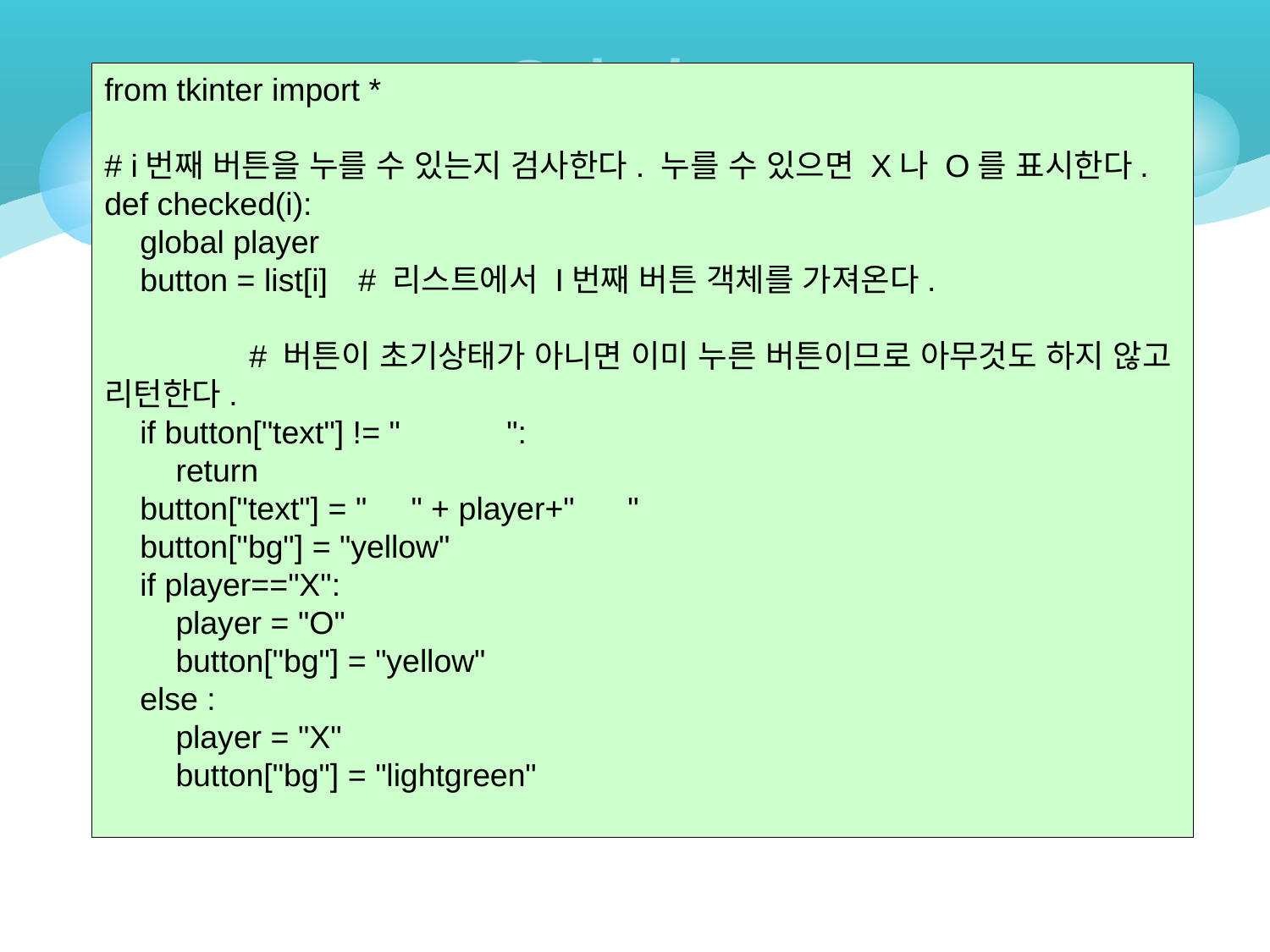

# Solution
from tkinter import *

# i번째 버튼을 누를 수 있는지 검사한다. 누를 수 있으면 X나 O를 표시한다.
def checked(i):
    global player
    button = list[i]	# 리스트에서 I번째 버튼 객체를 가져온다.

	  # 버튼이 초기상태가 아니면 이미 누른 버튼이므로 아무것도 하지 않고 리턴한다.
    if button["text"] != "            ":
        return
    button["text"] = "     " + player+"      "
    button["bg"] = "yellow"
    if player=="X":
        player = "O"
        button["bg"] = "yellow"
    else :
        player = "X"
        button["bg"] = "lightgreen"